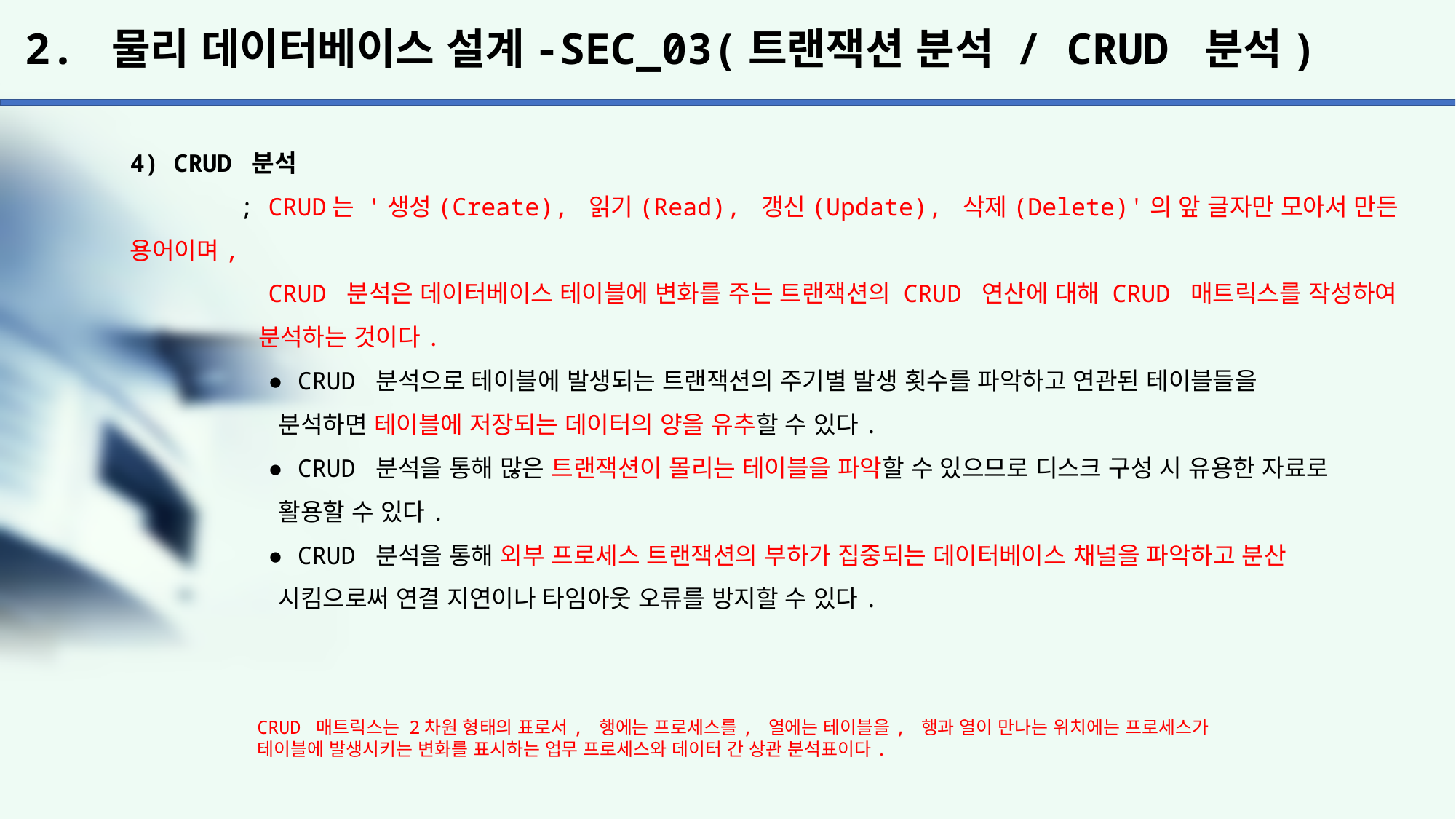

# 2. 물리 데이터베이스 설계-SEC_03(트랜잭션 분석 / CRUD 분석)
4) CRUD 분석
	; CRUD는 '생성(Create), 읽기(Read), 갱신(Update), 삭제(Delete)'의 앞 글자만 모아서 만든 용어이며,
	  CRUD 분석은 데이터베이스 테이블에 변화를 주는 트랜잭션의 CRUD 연산에 대해 CRUD 매트릭스를 작성하여
	  분석하는 것이다.
	  ● CRUD 분석으로 테이블에 발생되는 트랜잭션의 주기별 발생 횟수를 파악하고 연관된 테이블들을
	     분석하면 테이블에 저장되는 데이터의 양을 유추할 수 있다.
	  ● CRUD 분석을 통해 많은 트랜잭션이 몰리는 테이블을 파악할 수 있으므로 디스크 구성 시 유용한 자료로
	     활용할 수 있다.
	  ● CRUD 분석을 통해 외부 프로세스 트랜잭션의 부하가 집중되는 데이터베이스 채널을 파악하고 분산
	     시킴으로써 연결 지연이나 타임아웃 오류를 방지할 수 있다.
CRUD 매트릭스는 2차원 형태의 표로서, 행에는 프로세스를, 열에는 테이블을, 행과 열이 만나는 위치에는 프로세스가 테이블에 발생시키는 변화를 표시하는 업무 프로세스와 데이터 간 상관 분석표이다.